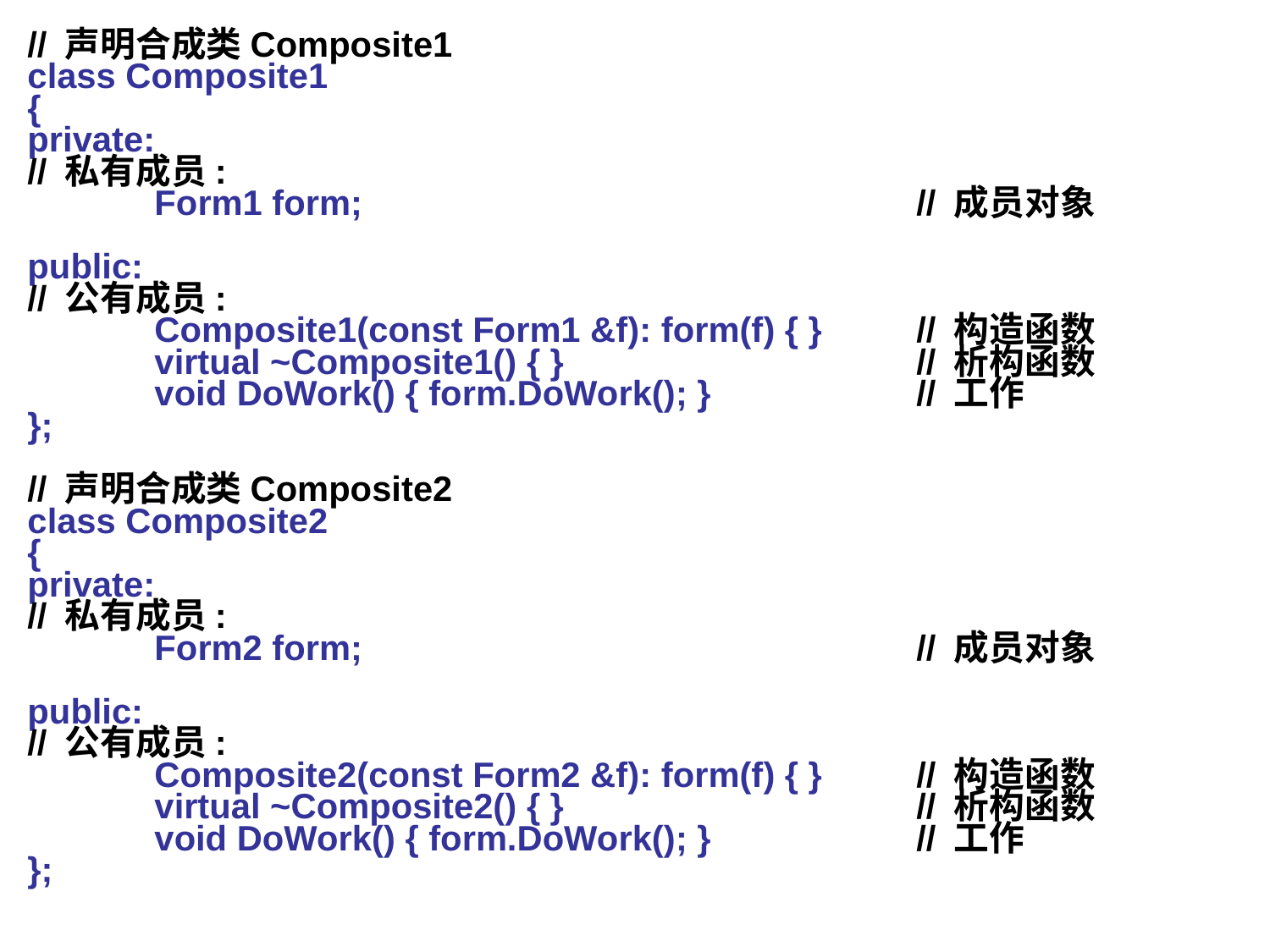

// 声明合成类Composite1
class Composite1
{
private:
// 私有成员:
	Form1 form;					// 成员对象

public:
// 公有成员:
	Composite1(const Form1 &f): form(f) { }	// 构造函数
	virtual ~Composite1() { }			// 析构函数
	void DoWork() { form.DoWork(); }		// 工作
};

// 声明合成类Composite2
class Composite2
{
private:
// 私有成员:
	Form2 form;					// 成员对象

public:
// 公有成员:
	Composite2(const Form2 &f): form(f) { }	// 构造函数
	virtual ~Composite2() { }			// 析构函数
	void DoWork() { form.DoWork(); }		// 工作
};